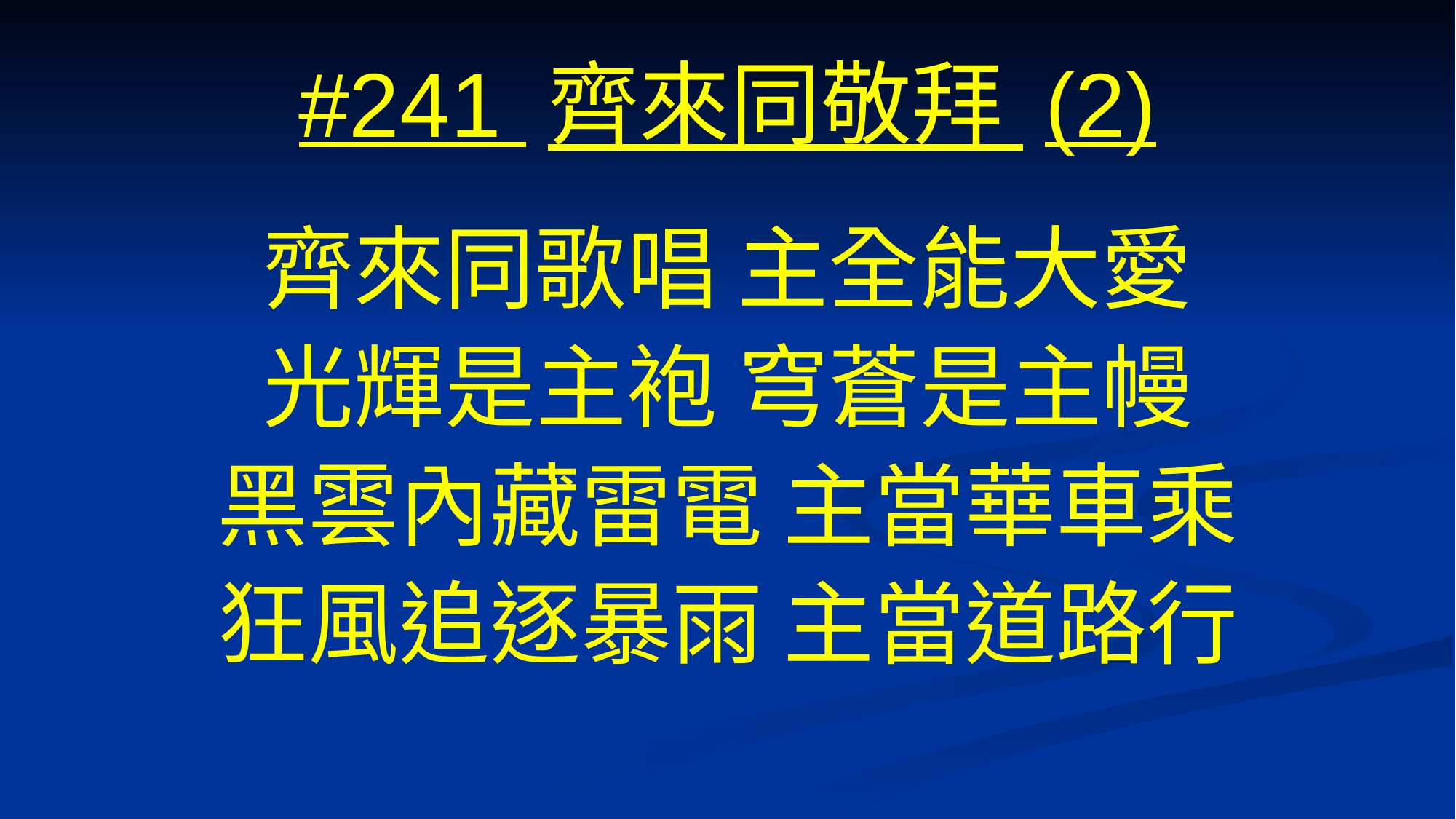

# #241 齊來同敬拜 (2)
齊來同歌唱 主全能大愛
光輝是主袍 穹蒼是主幔
黑雲內藏雷電 主當華車乘
狂風追逐暴雨 主當道路行